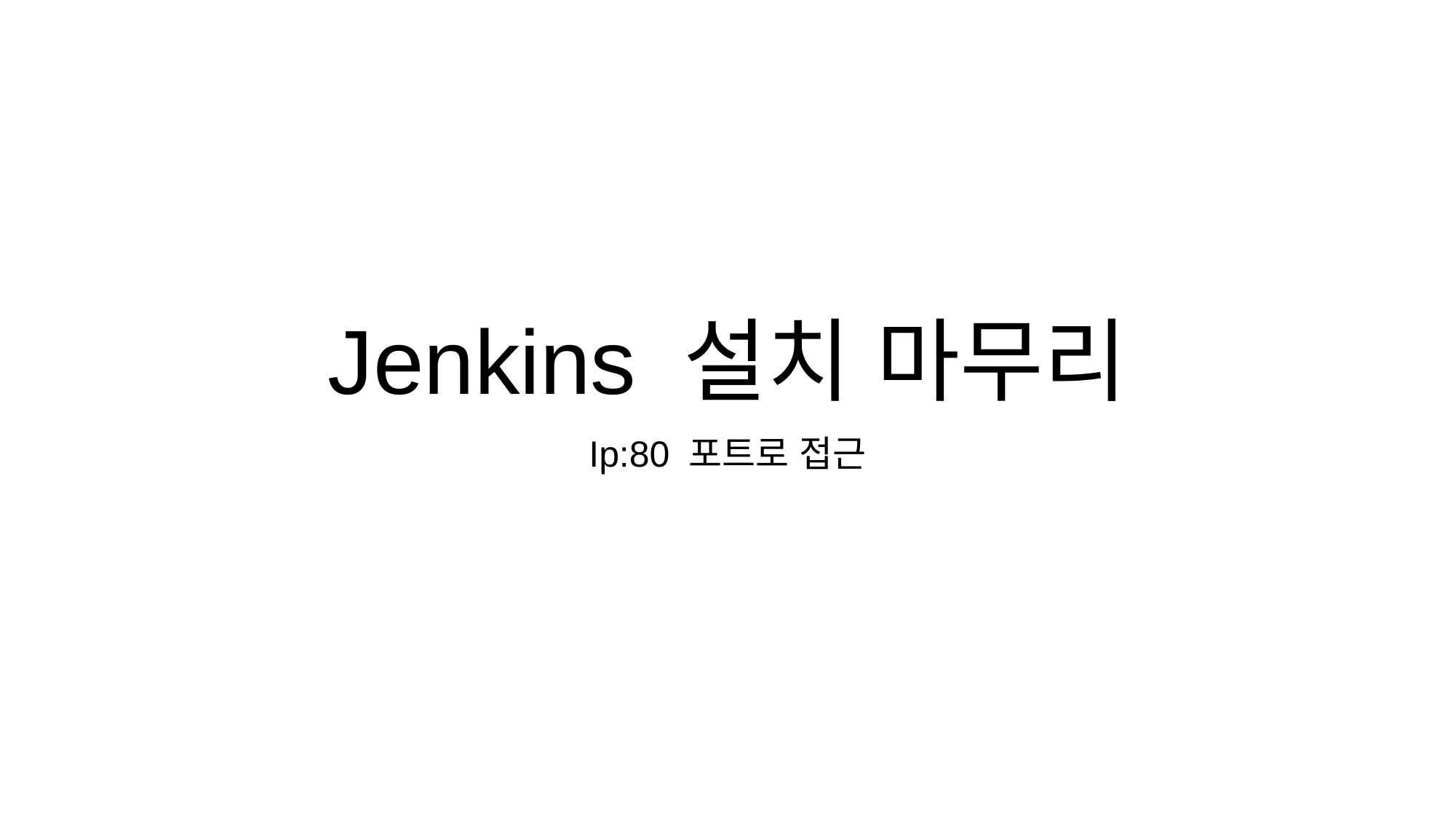

# Jenkins 설치 마무리
Ip:80 포트로 접근